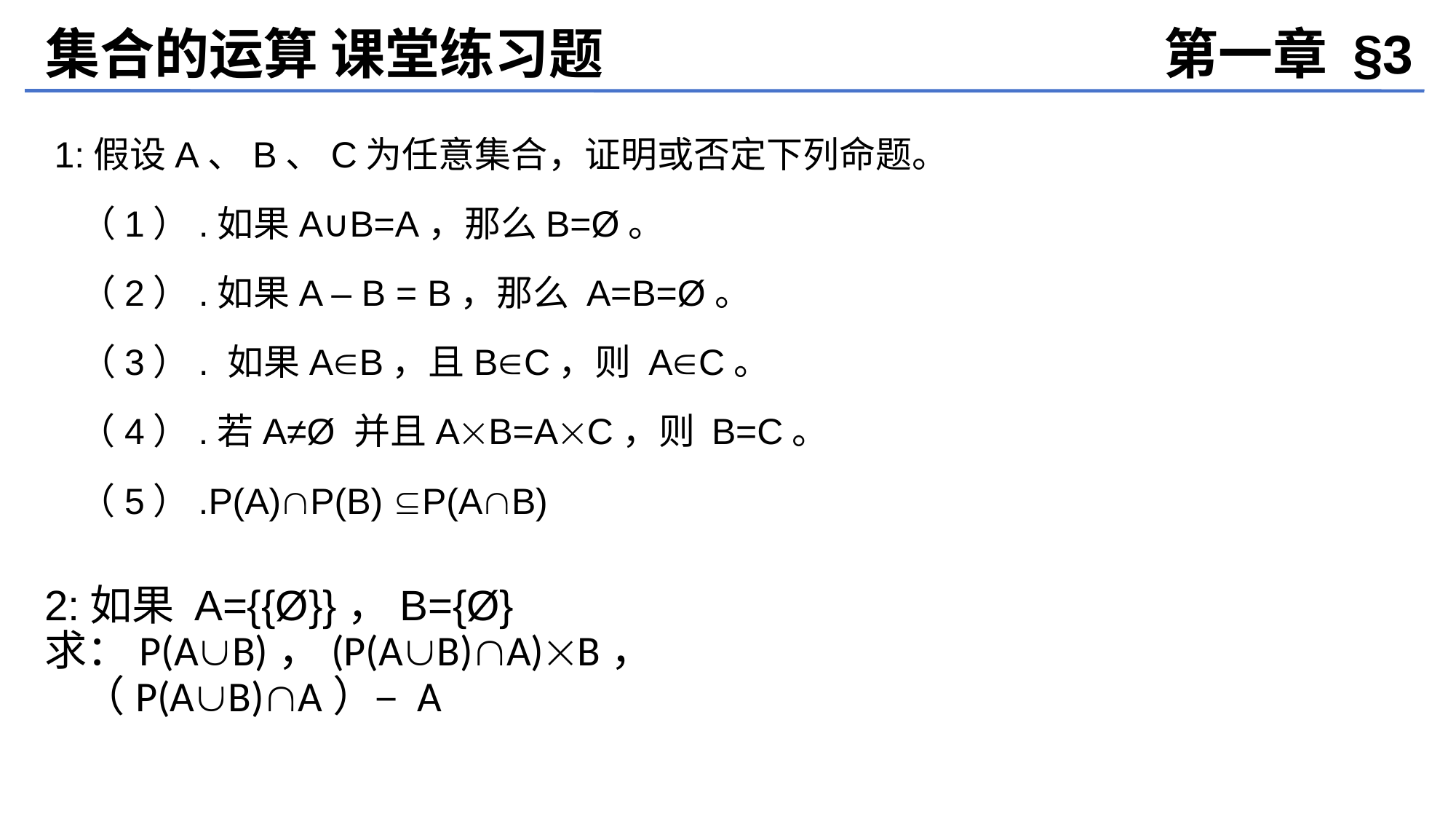

集合的运算 课堂练习题
第一章 §3
1:假设A、B、C为任意集合，证明或否定下列命题。
  （1）.如果A∪B=A，那么B=Ø。
  （2）.如果A – B = B，那么 A=B=Ø。
  （3）. 如果A∈B，且B∈C，则 A∈C。
  （4）.若A≠Ø 并且A×B=A×C，则 B=C。
  （5）.P(A)∩P(B) ⊆P(A∩B)

2:如果 A={{Ø}}，B={Ø}
求：P(A∪B)，(P(A∪B)∩A)×B，
   （P(A∪B)∩A）– A